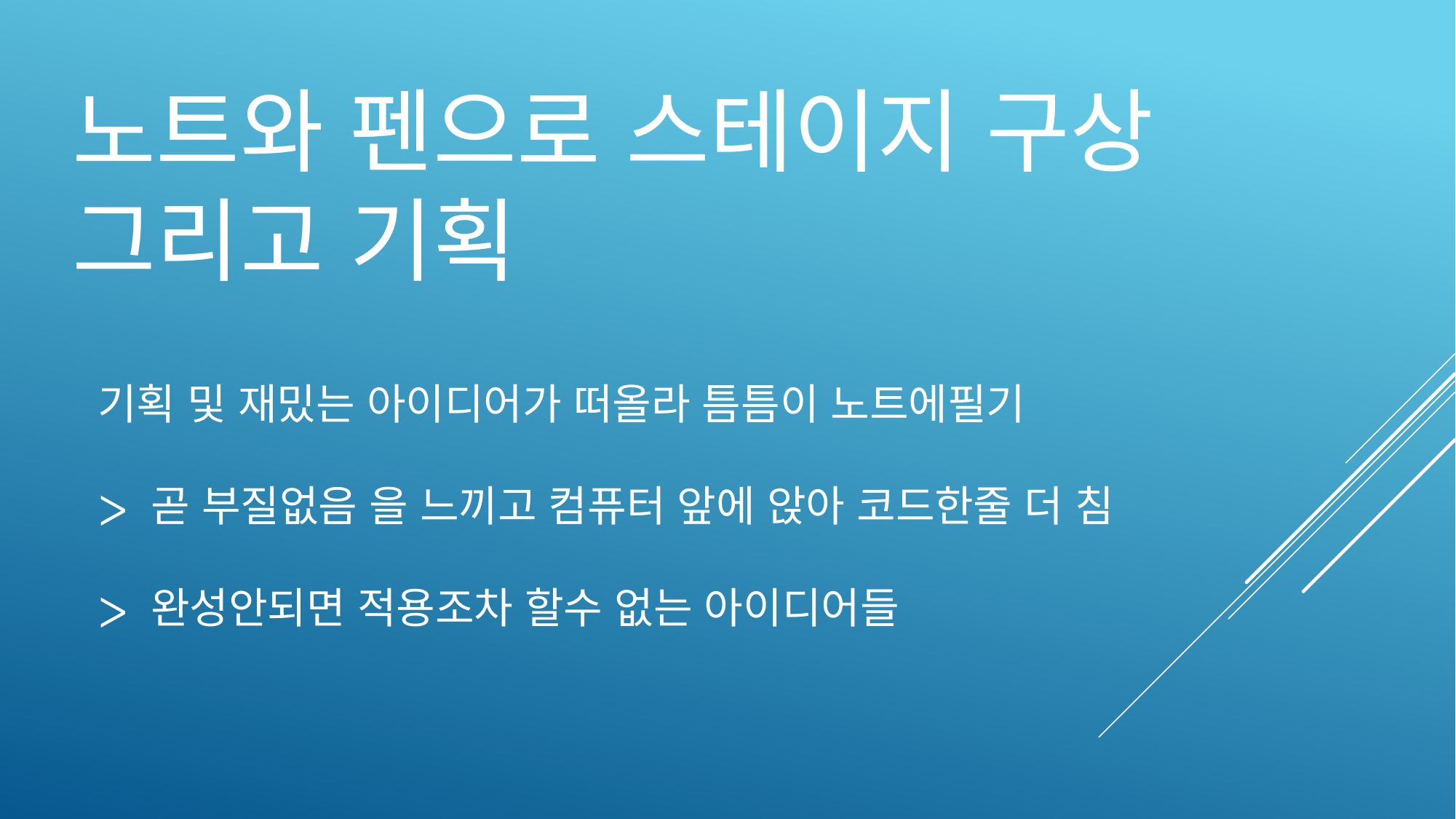

노트와 펜으로 스테이지 구상 그리고 기획

기획 및 재밌는 아이디어가 떠올라 틈틈이 노트에필기

> 곧 부질없음 을 느끼고 컴퓨터 앞에 앉아 코드한줄 더 침

> 완성안되면 적용조차 할수 없는 아이디어들